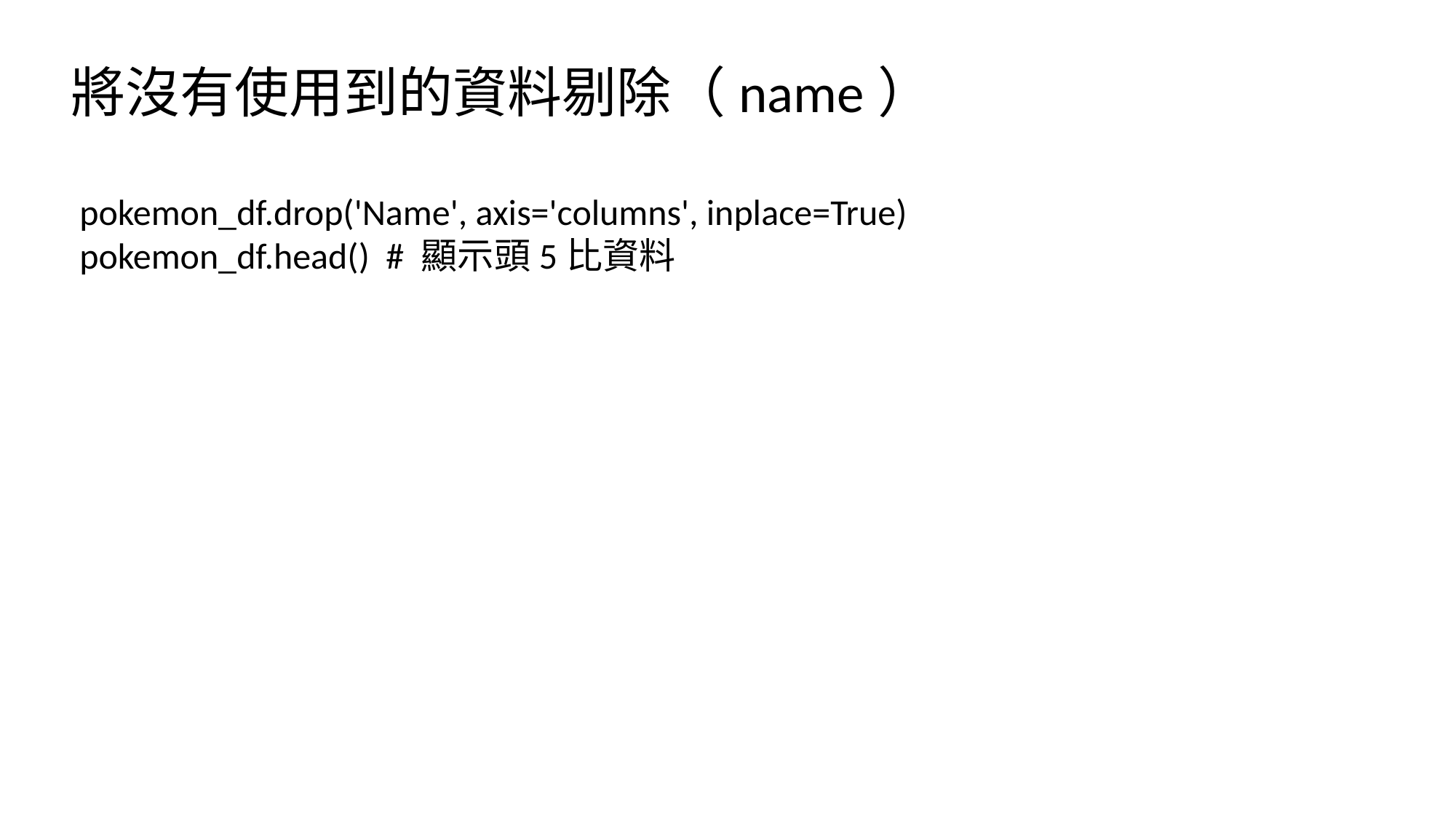

將沒有使用到的資料剔除（name）
pokemon_df.drop('Name', axis='columns', inplace=True)
pokemon_df.head()  # 顯示頭5比資料